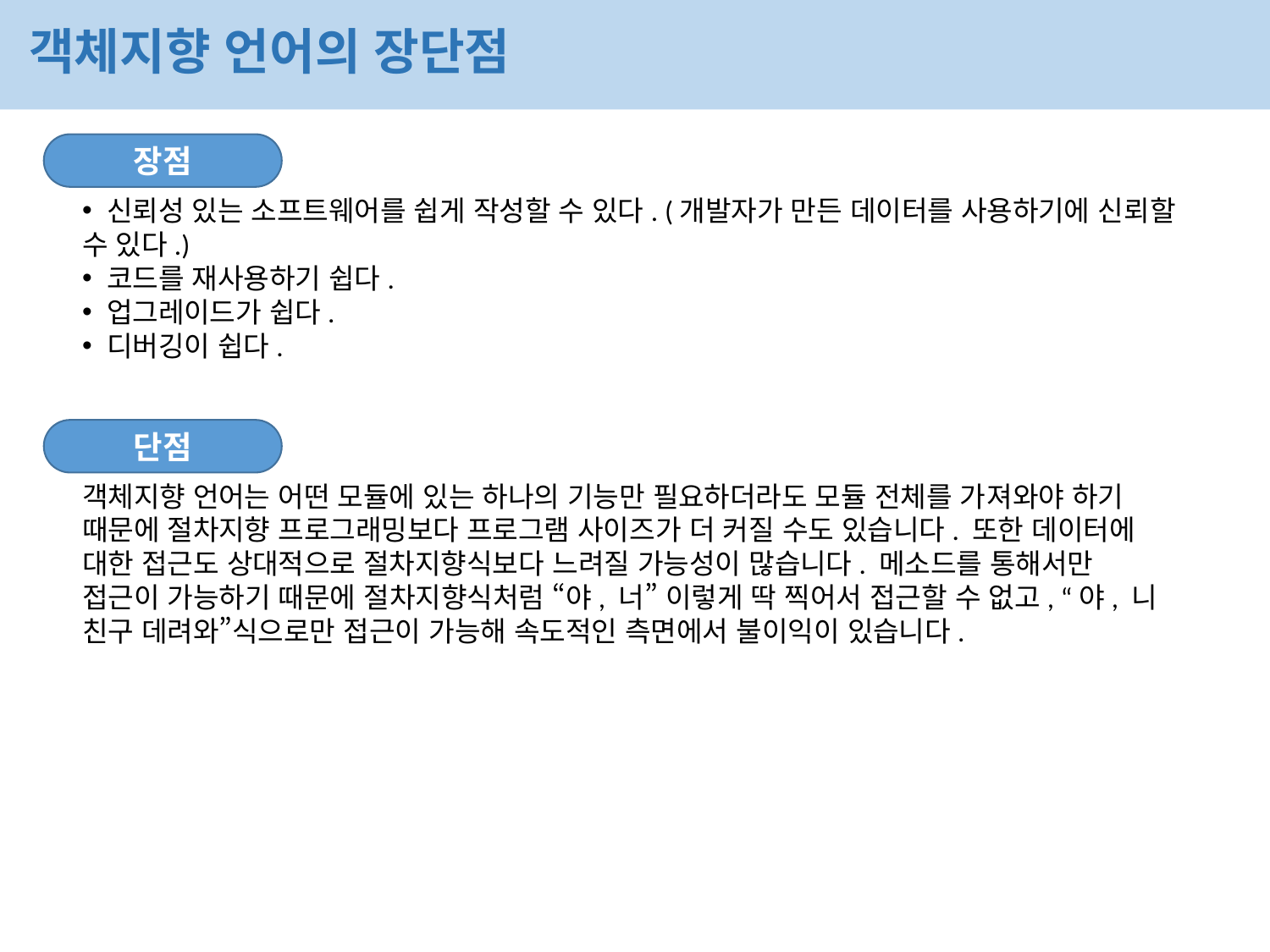

객체지향 언어의 장단점
장점
 신뢰성 있는 소프트웨어를 쉽게 작성할 수 있다. (개발자가 만든 데이터를 사용하기에 신뢰할 수 있다.)
 코드를 재사용하기 쉽다.
 업그레이드가 쉽다.
 디버깅이 쉽다.
단점
객체지향 언어는 어떤 모듈에 있는 하나의 기능만 필요하더라도 모듈 전체를 가져와야 하기 때문에 절차지향 프로그래밍보다 프로그램 사이즈가 더 커질 수도 있습니다. 또한 데이터에 대한 접근도 상대적으로 절차지향식보다 느려질 가능성이 많습니다. 메소드를 통해서만 접근이 가능하기 때문에 절차지향식처럼 “야, 너” 이렇게 딱 찍어서 접근할 수 없고, “야, 니 친구 데려와”식으로만 접근이 가능해 속도적인 측면에서 불이익이 있습니다.